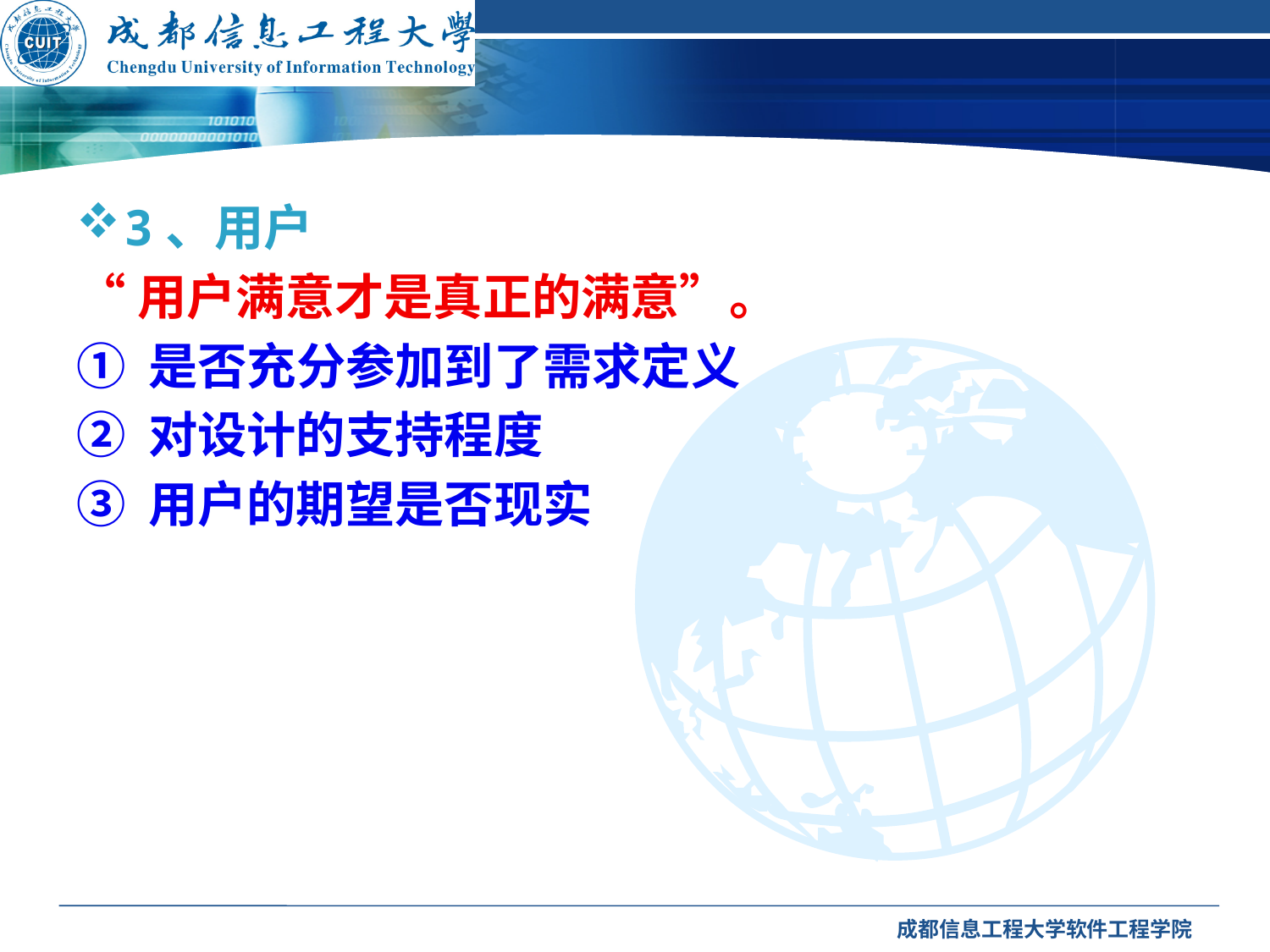

#
3、用户
“用户满意才是真正的满意”。
① 是否充分参加到了需求定义
② 对设计的支持程度
③ 用户的期望是否现实